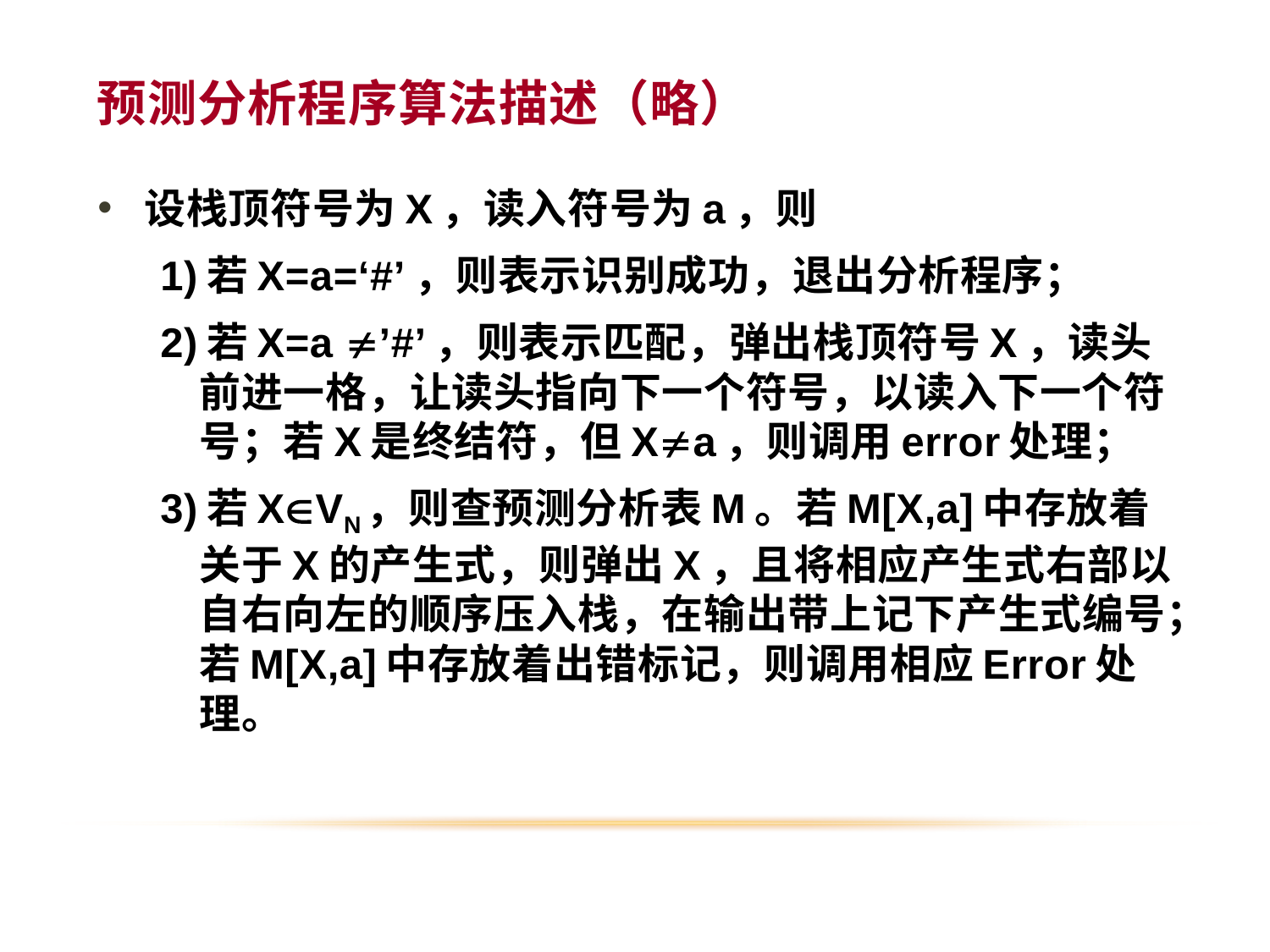

# 预测分析程序算法描述（略）
设栈顶符号为X，读入符号为a，则
1)若X=a=‘#’，则表示识别成功，退出分析程序；
2)若X=a ≠’#’，则表示匹配，弹出栈顶符号X，读头前进一格，让读头指向下一个符号，以读入下一个符号；若X是终结符，但X≠a，则调用error处理；
3)若X∈VN，则查预测分析表M。若M[X,a]中存放着关于X的产生式，则弹出X，且将相应产生式右部以自右向左的顺序压入栈，在输出带上记下产生式编号；若M[X,a]中存放着出错标记，则调用相应Error处理。

22